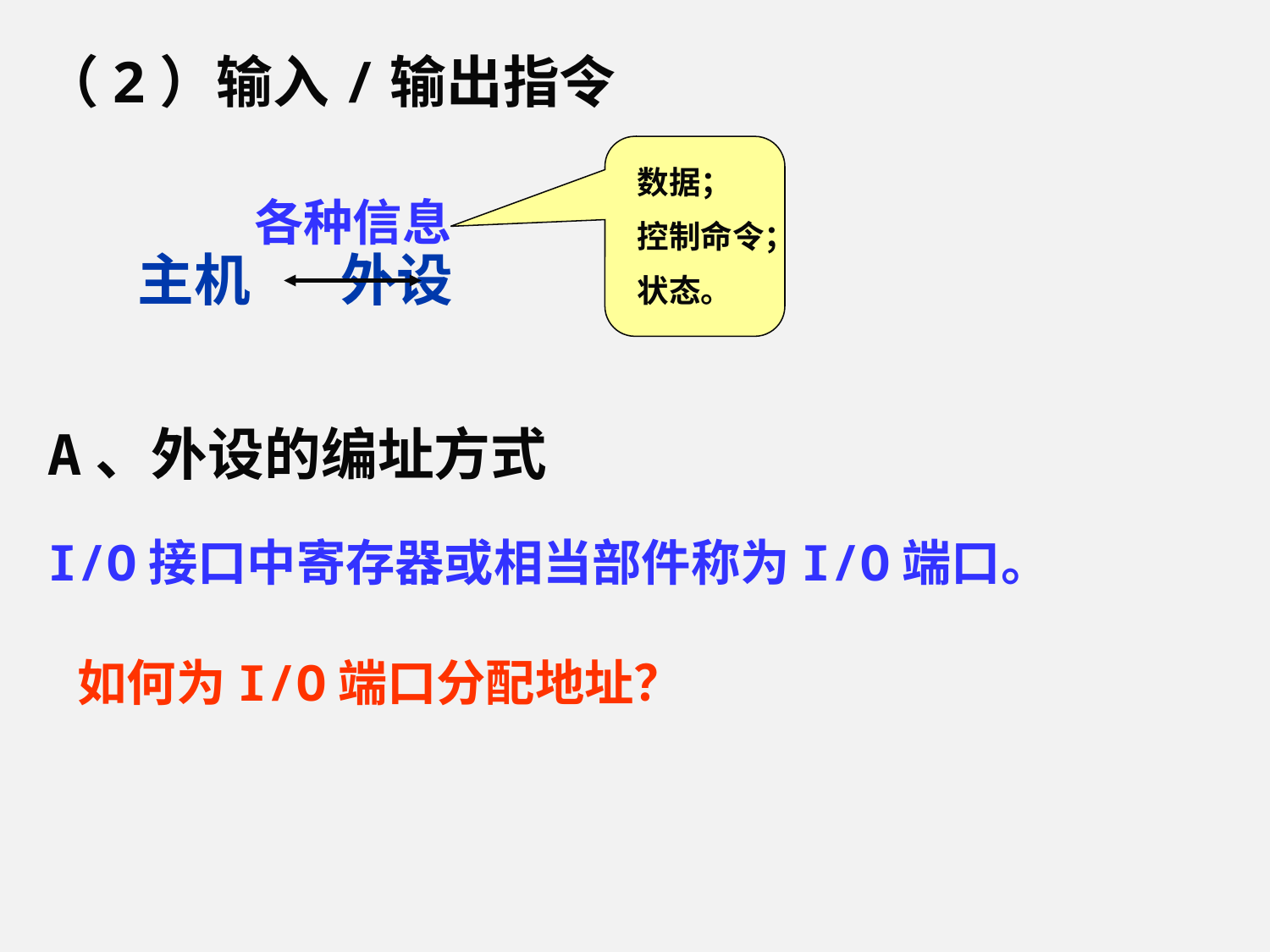

（2）输入/输出指令

数据；
控制命令；
状态。
各种信息
主机       外设

A、外设的编址方式
I/O接口中寄存器或相当部件称为I/O端口。
如何为I/O端口分配地址？
95